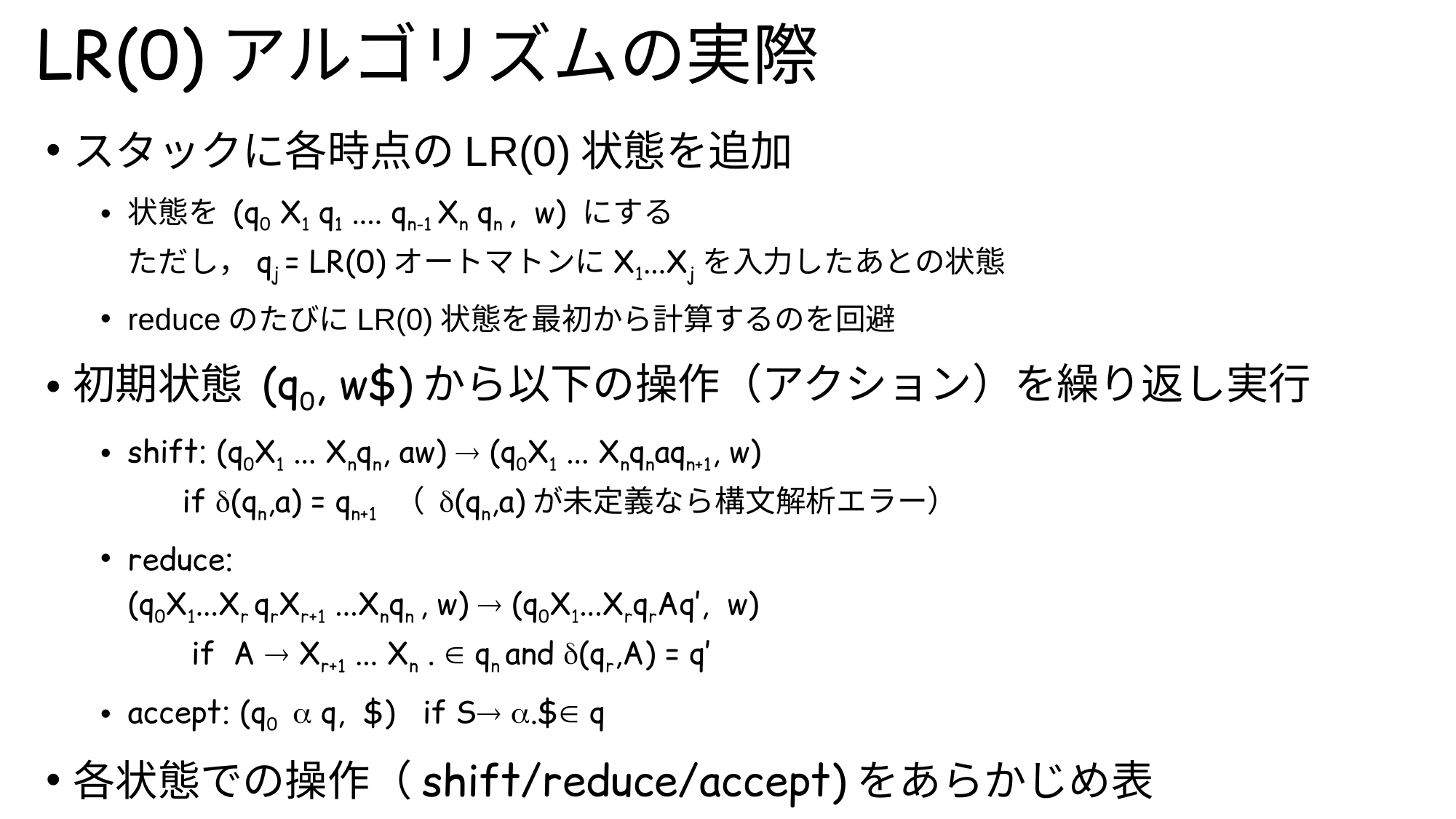

# LR(0)アルゴリズムの実際
スタックに各時点のLR(0)状態を追加
状態を (q0 X1 q1 .... qn-1 Xn qn ,  w) にする
ただし，qj = LR(0)オートマトンにX1...Xjを入力したあとの状態
reduceのたびにLR(0)状態を最初から計算するのを回避
初期状態 (q0, w$)から以下の操作（アクション）を繰り返し実行
shift: (q0X1 ... Xnqn, aw) → (q0X1 ... Xnqnaqn+1, w)
      if δ(qn,a) = qn+1  （ δ(qn,a)が未定義なら構文解析エラー）
reduce:
(q0X1...Xr qrXr+1 ...Xnqn , w) → (q0X1...XrqrAq’,  w)
       if  A → Xr+1 ... Xn . ∈ qn and δ(qr,A) = q’
accept: (q0 α q,  $)   if S→ α.$∈ q
各状態での操作（shift/reduce/accept)をあらかじめ表
（LR(0)構文解析表：後述）で管理